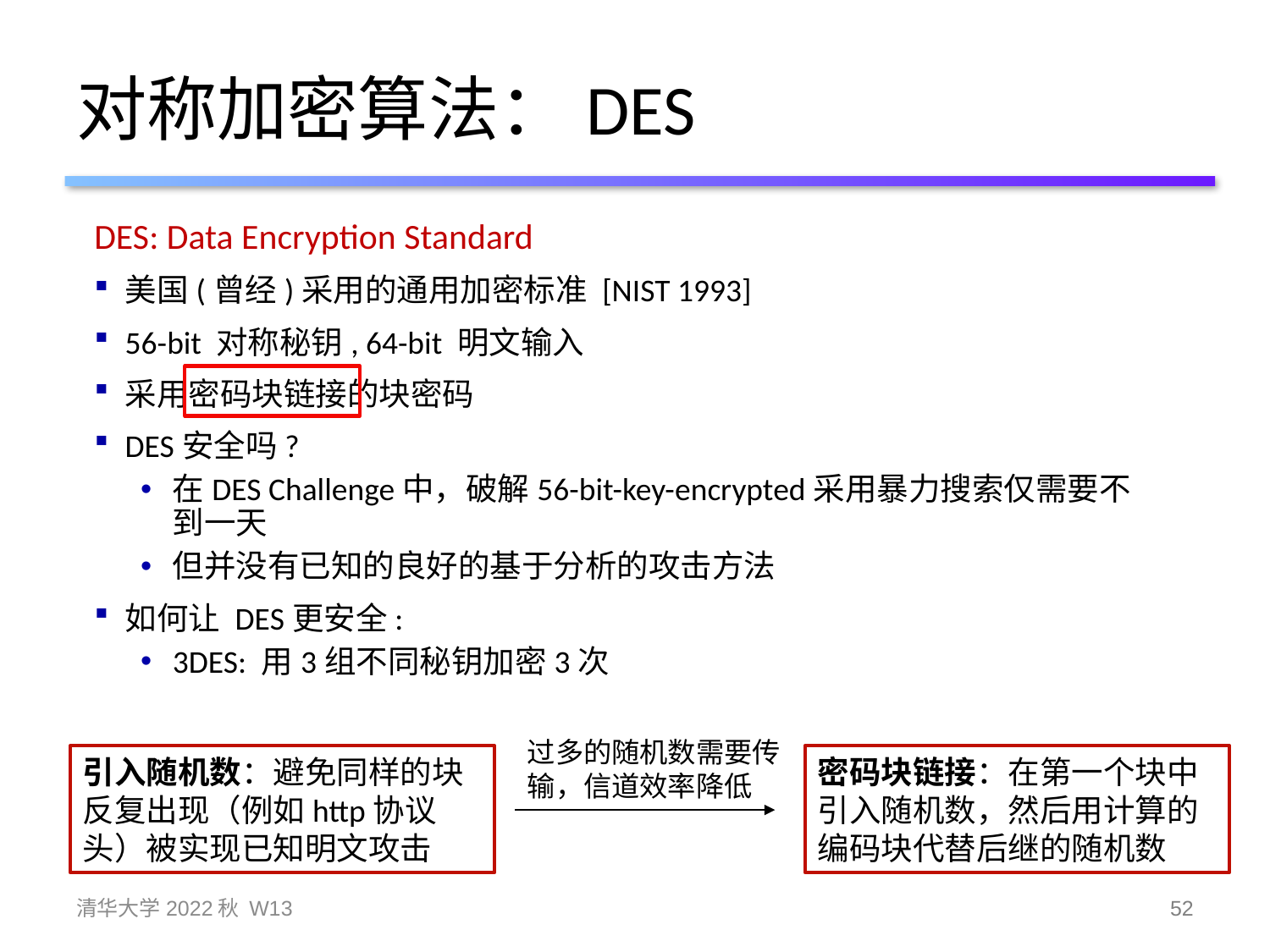

# 对称加密算法：DES
DES: Data Encryption Standard
美国(曾经)采用的通用加密标准 [NIST 1993]
56-bit 对称秘钥, 64-bit 明文输入
采用密码块链接的块密码
DES安全吗?
在DES Challenge中，破解56-bit-key-encrypted采用暴力搜索仅需要不到一天
但并没有已知的良好的基于分析的攻击方法
如何让 DES更安全:
3DES: 用3组不同秘钥加密3次

过多的随机数需要传输，信道效率降低
引入随机数：避免同样的块反复出现（例如http协议头）被实现已知明文攻击
密码块链接：在第一个块中引入随机数，然后用计算的编码块代替后继的随机数
清华大学2022秋 W13
52